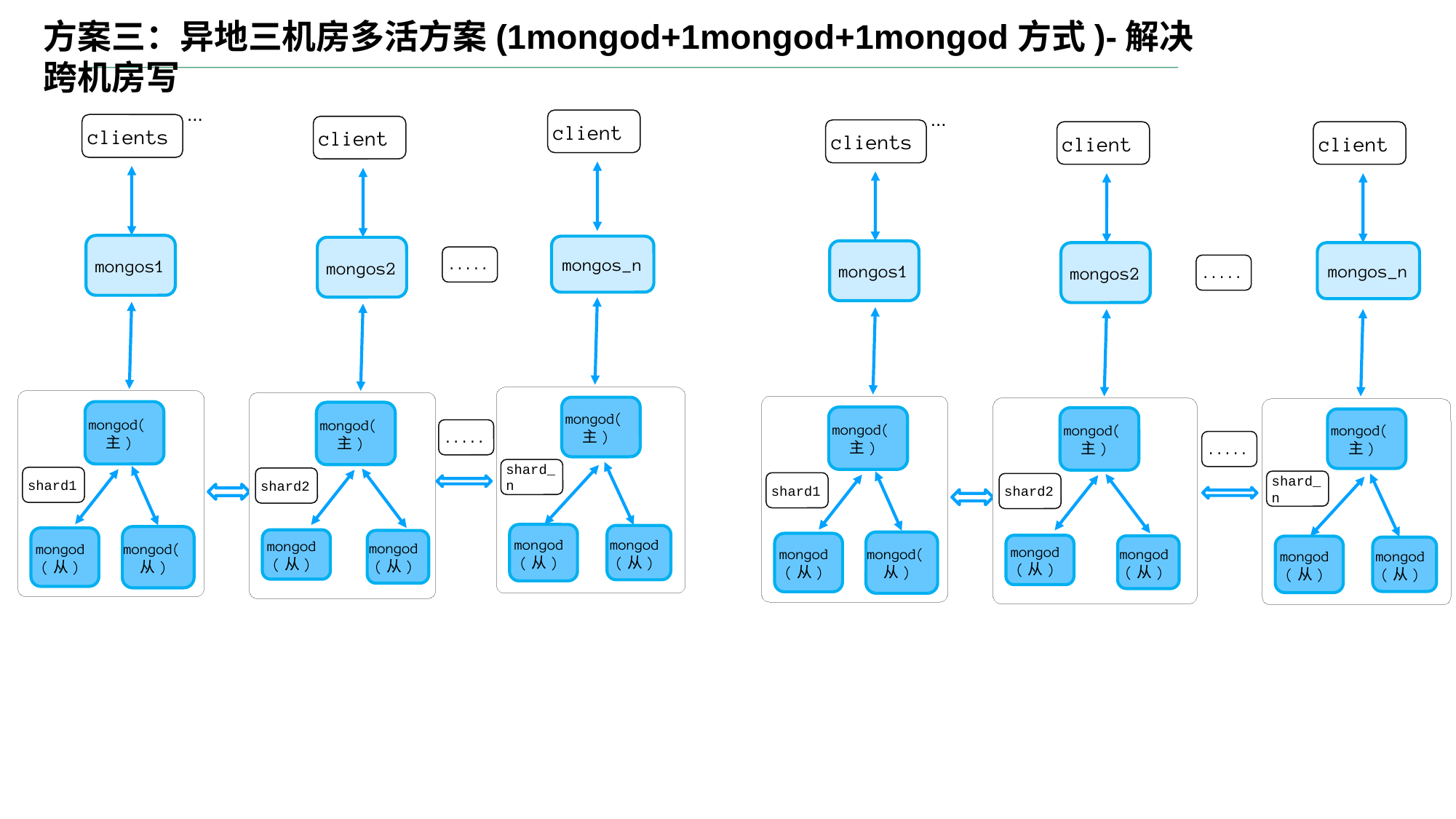

方案三：异地三机房多活方案(1mongod+1mongod+1mongod方式)-解决跨机房写

...
...

client

clients

client

clients

client

client

mongos1

mongos_n

mongos2

mongos1

mongos2

mongos_n

.....

.....

mongod(主)

mongod(主)

mongod(主)

mongod(主)

mongod(主)

mongod(主)

.....

.....
shard_n

shard1
shard_n

shard2

shard1

shard2

mongod(从)

mongod(从)

mongod(从)

mongod(从)

mongod(从)

mongod(从)

mongod(从)

mongod(从)

mongod(从)

mongod(从)

mongod(从)

mongod(从)